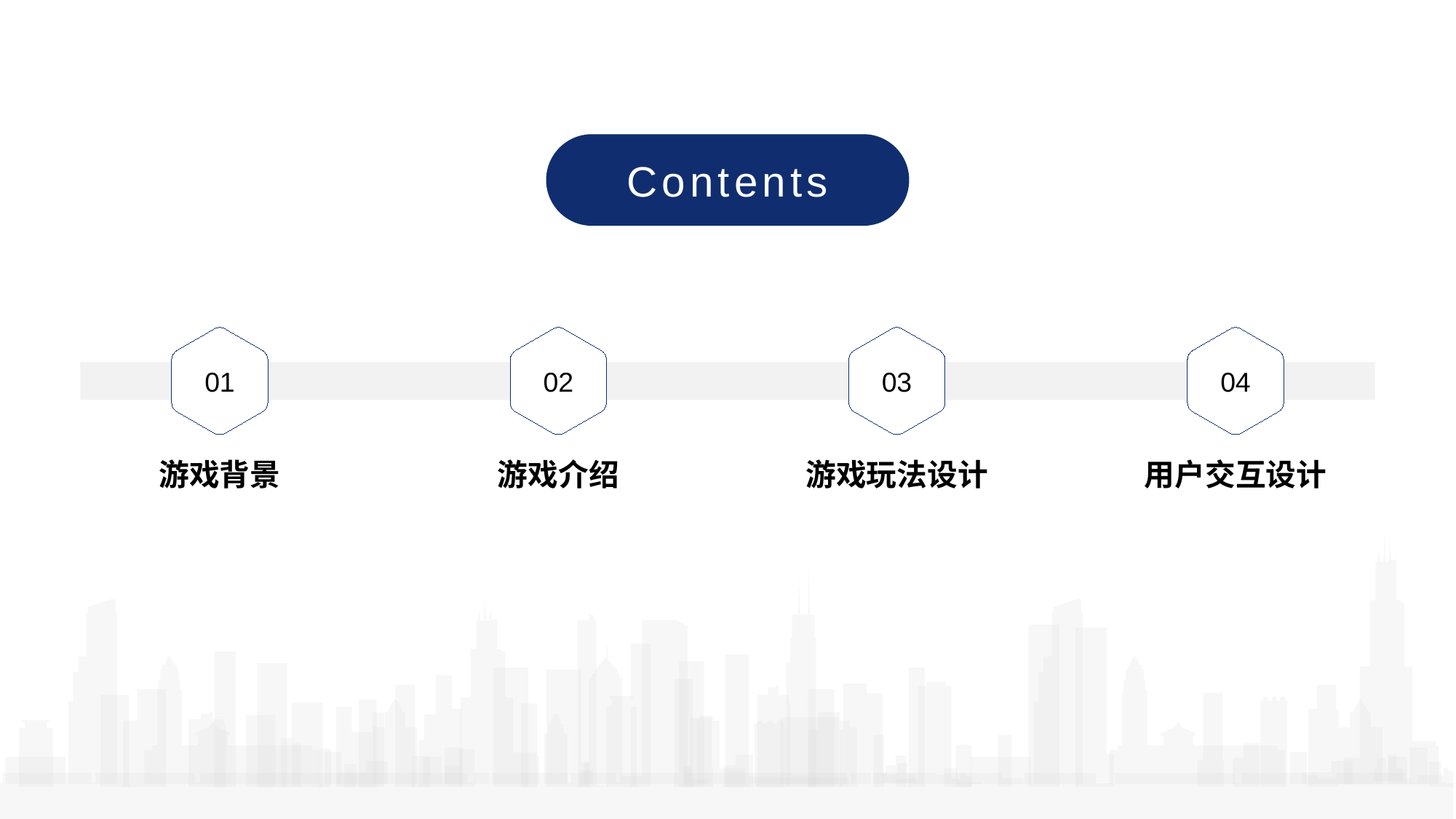

Contents
01
02
03
04

游戏背景
游戏介绍
游戏玩法设计
用户交互设计